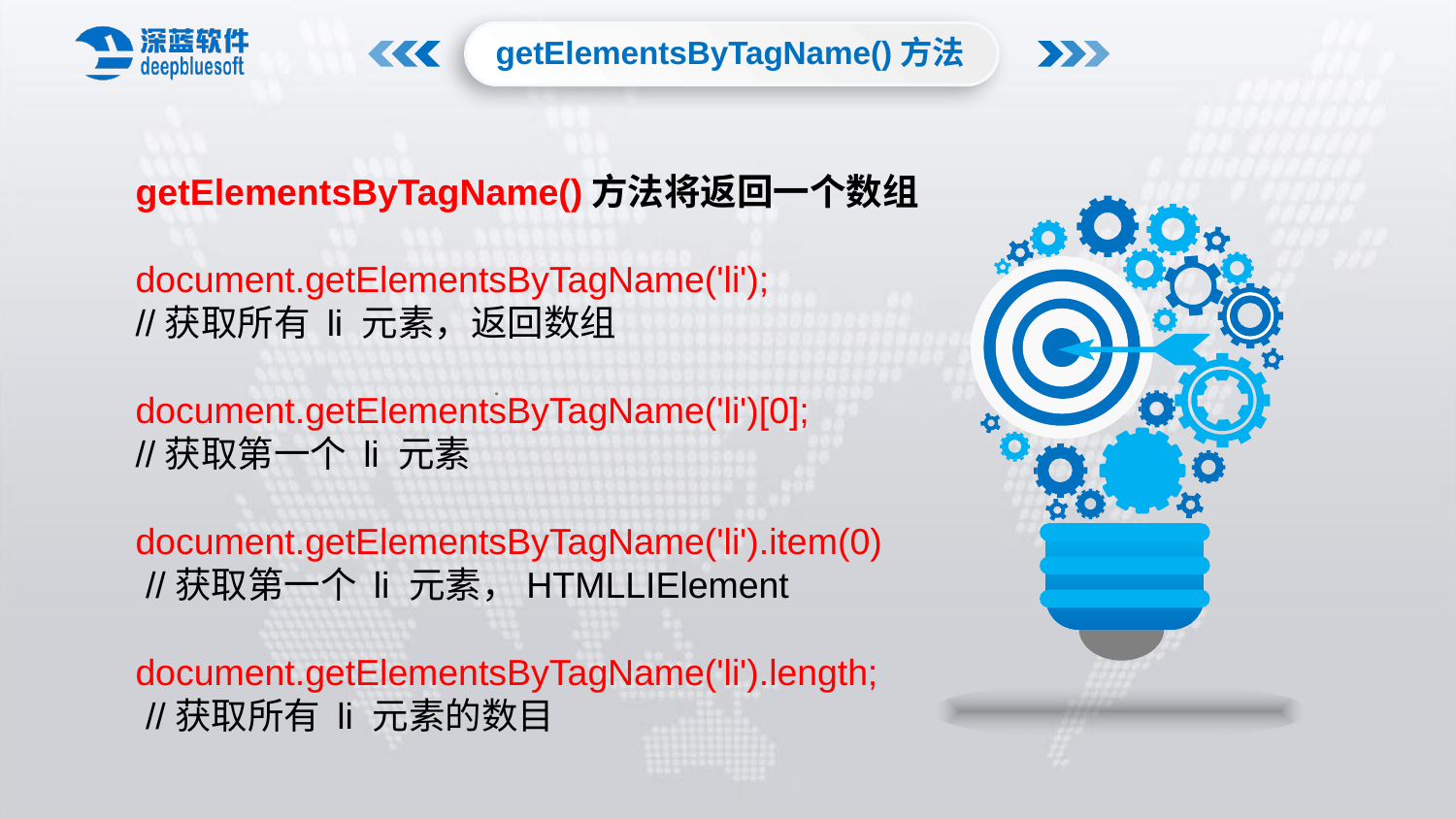

getElementsByTagName()方法

getElementsByTagName()方法将返回一个数组

document.getElementsByTagName('li');
//获取所有 li 元素，返回数组

document.getElementsByTagName('li')[0];
//获取第一个 li 元素

document.getElementsByTagName('li').item(0)
 //获取第一个 li 元素，HTMLLIElement

document.getElementsByTagName('li').length;
 //获取所有 li 元素的数目